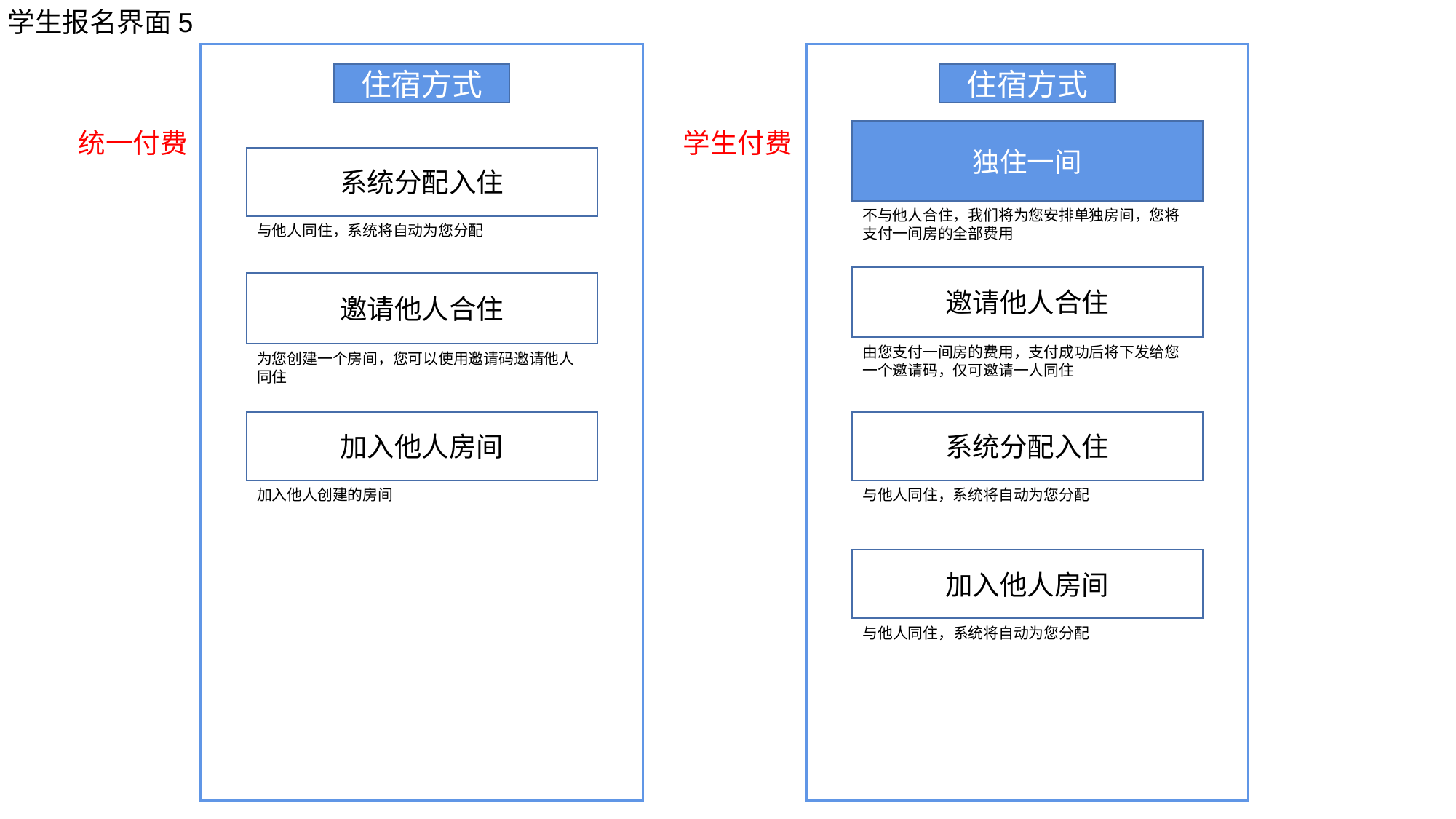

学生报名界面5

住宿方式
住宿方式
统一付费
学生付费
独住一间
系统分配入住
不与他人合住，我们将为您安排单独房间，您将支付一间房的全部费用
与他人同住，系统将自动为您分配
邀请他人合住
邀请他人合住
由您支付一间房的费用，支付成功后将下发给您一个邀请码，仅可邀请一人同住
为您创建一个房间，您可以使用邀请码邀请他人同住
加入他人房间
系统分配入住
加入他人创建的房间
与他人同住，系统将自动为您分配
加入他人房间
与他人同住，系统将自动为您分配